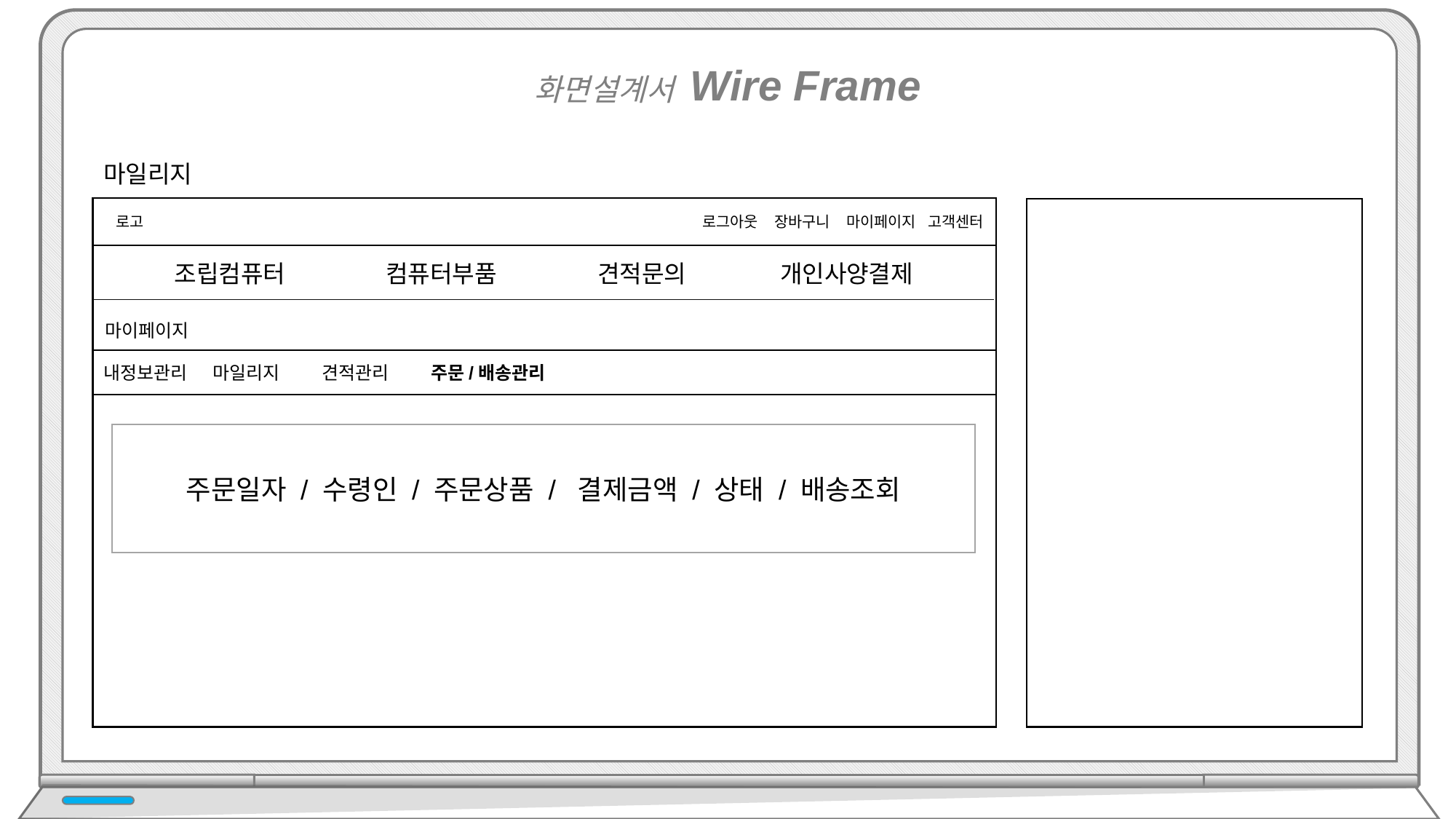

화면설계서 Wire Frame
마일리지

로그아웃    장바구니    마이페이지   고객센터
로고
조립컴퓨터               컴퓨터부품               견적문의              개인사양결제
마이페이지
내정보관리	마일리지	견적관리	주문/배송관리
주문일자 / 수령인 / 주문상품 /  결제금액 / 상태 / 배송조회